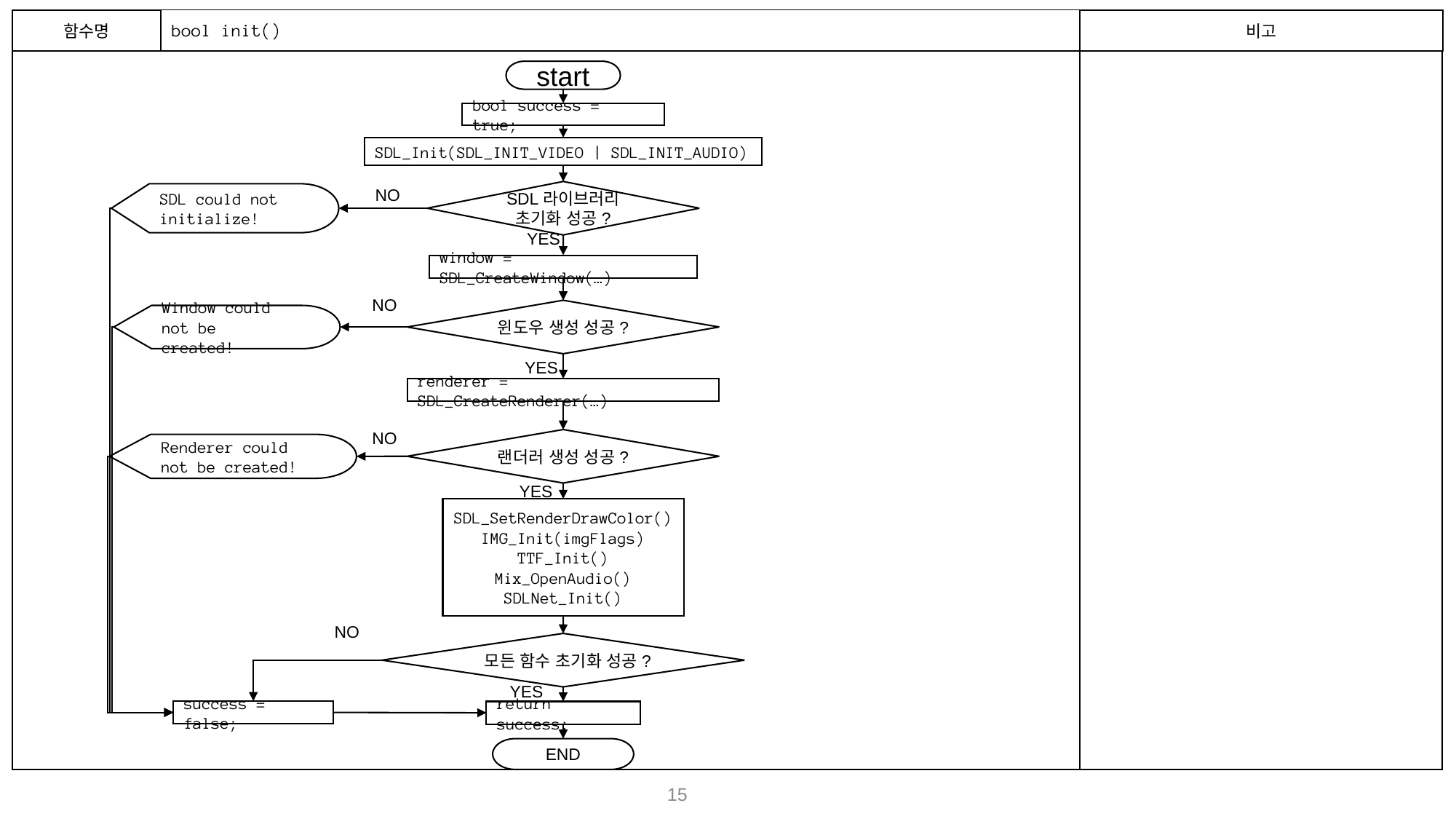

함수명
# bool init()
비고

start
bool success = true;
SDL_Init(SDL_INIT_VIDEO | SDL_INIT_AUDIO)
NO
SDL라이브러리 초기화 성공?
SDL could not initialize!
YES
window = SDL_CreateWindow(…)
NO
윈도우 생성 성공?
Window could not be created!
YES
renderer = SDL_CreateRenderer(…)
NO
랜더러 생성 성공?
Renderer could not be created!
YES
SDL_SetRenderDrawColor()
IMG_Init(imgFlags)
TTF_Init()
Mix_OpenAudio()
SDLNet_Init()
NO
모든 함수 초기화 성공?
YES
success = false;
return success;
END
15